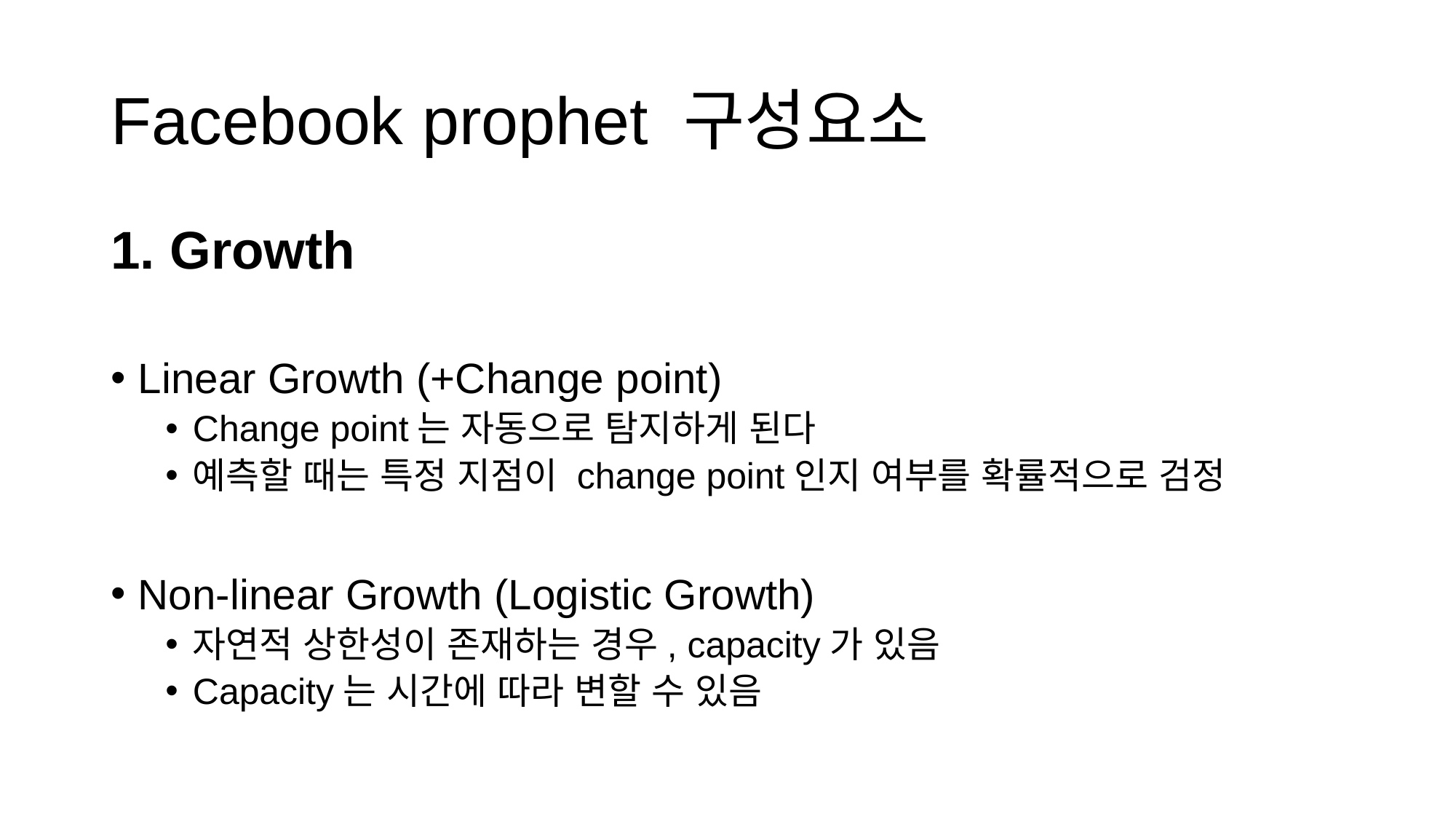

# Facebook prophet 구성요소
1. Growth

Linear Growth (+Change point)
Change point는 자동으로 탐지하게 된다
예측할 때는 특정 지점이 change point인지 여부를 확률적으로 검정

Non-linear Growth (Logistic Growth)
자연적 상한성이 존재하는 경우, capacity가 있음
Capacity는 시간에 따라 변할 수 있음